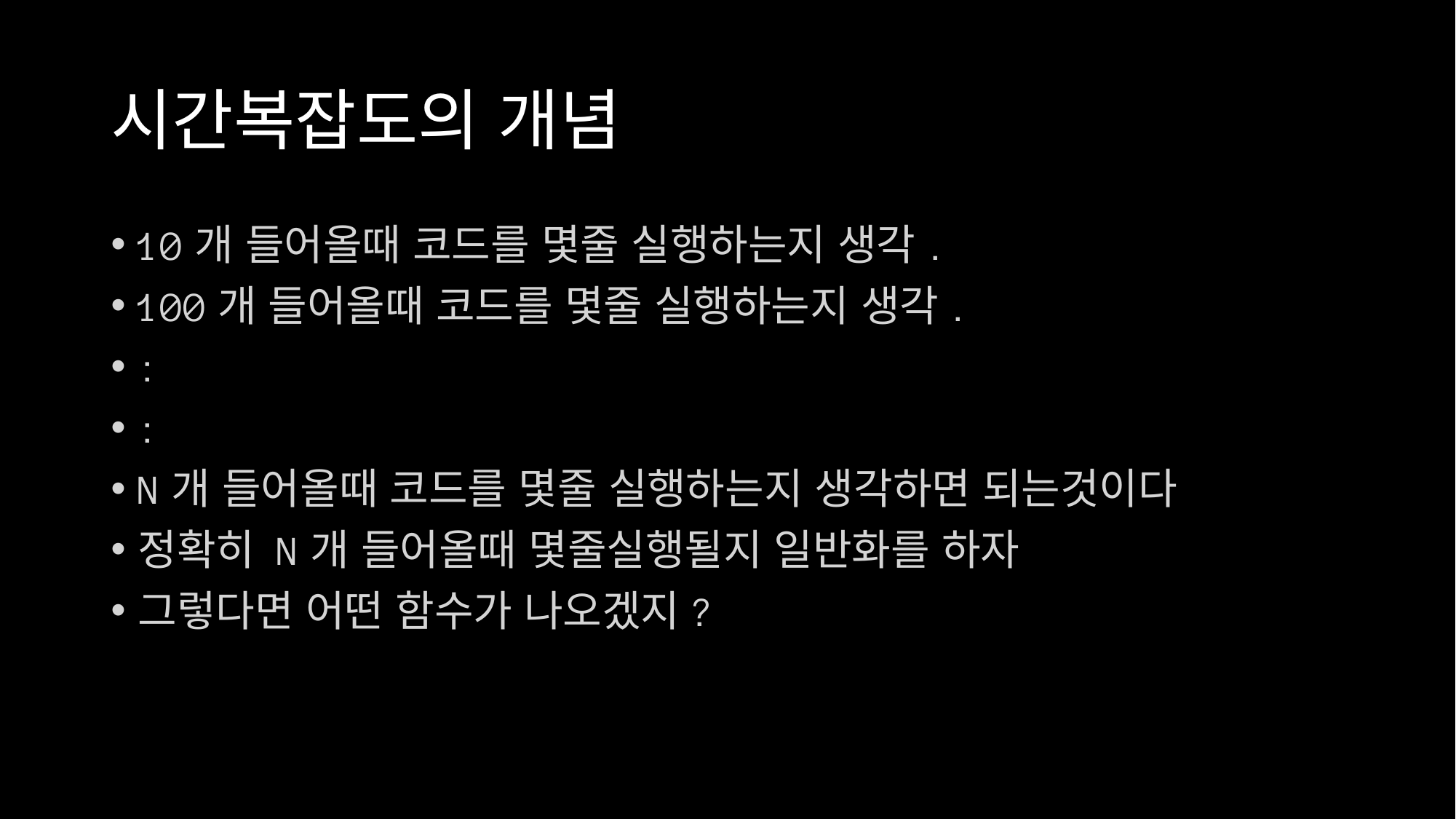

# 시간복잡도의 개념
10개 들어올때 코드를 몇줄 실행하는지 생각.
100개 들어올때 코드를 몇줄 실행하는지 생각.
:
:
N개 들어올때 코드를 몇줄 실행하는지 생각하면 되는것이다
정확히 N개 들어올때 몇줄실행될지 일반화를 하자
그렇다면 어떤 함수가 나오겠지?